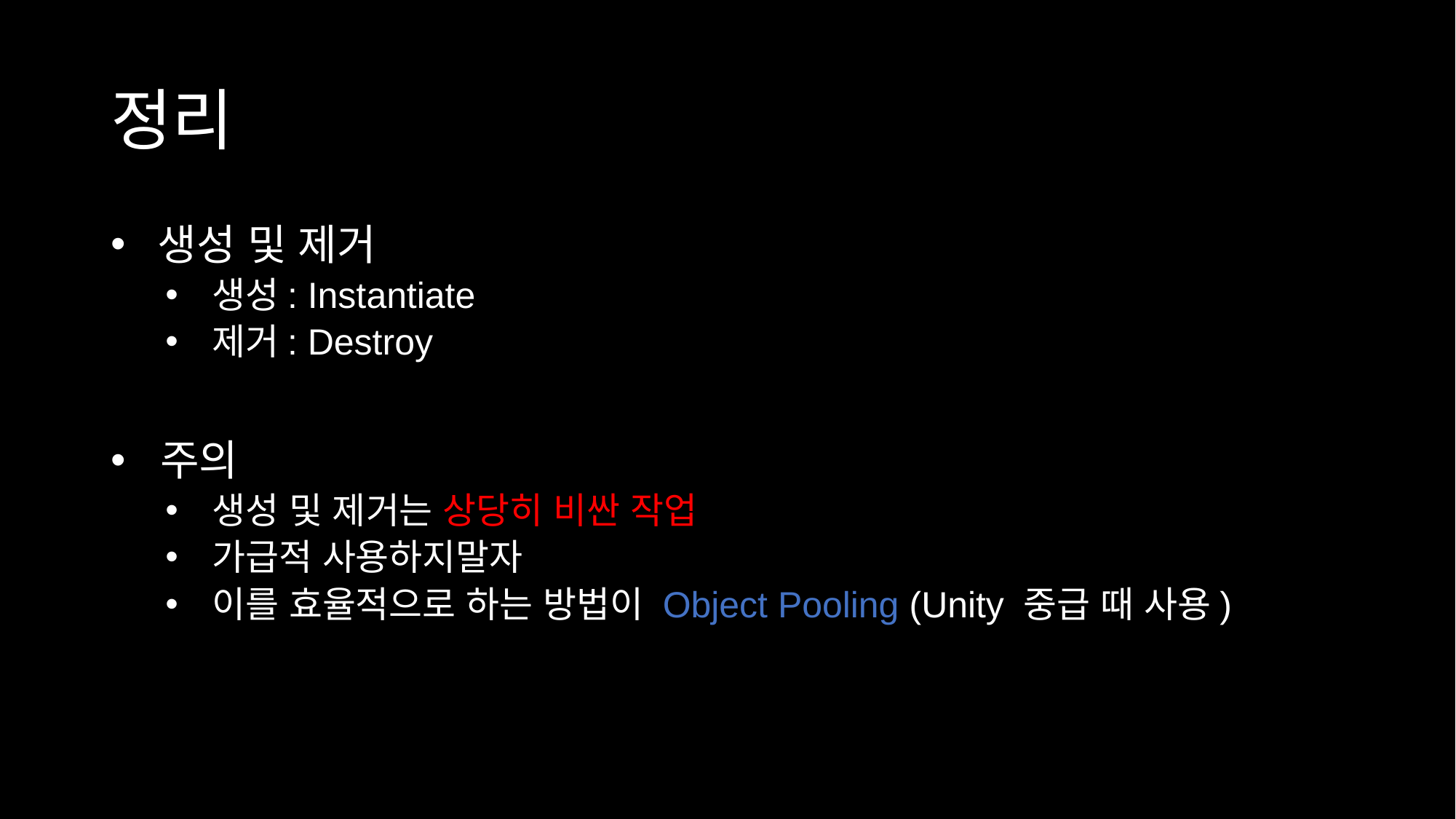

# 정리
 생성 및 제거
 생성: Instantiate
 제거: Destroy

 주의
 생성 및 제거는 상당히 비싼 작업
 가급적 사용하지말자
 이를 효율적으로 하는 방법이 Object Pooling (Unity 중급 때 사용)